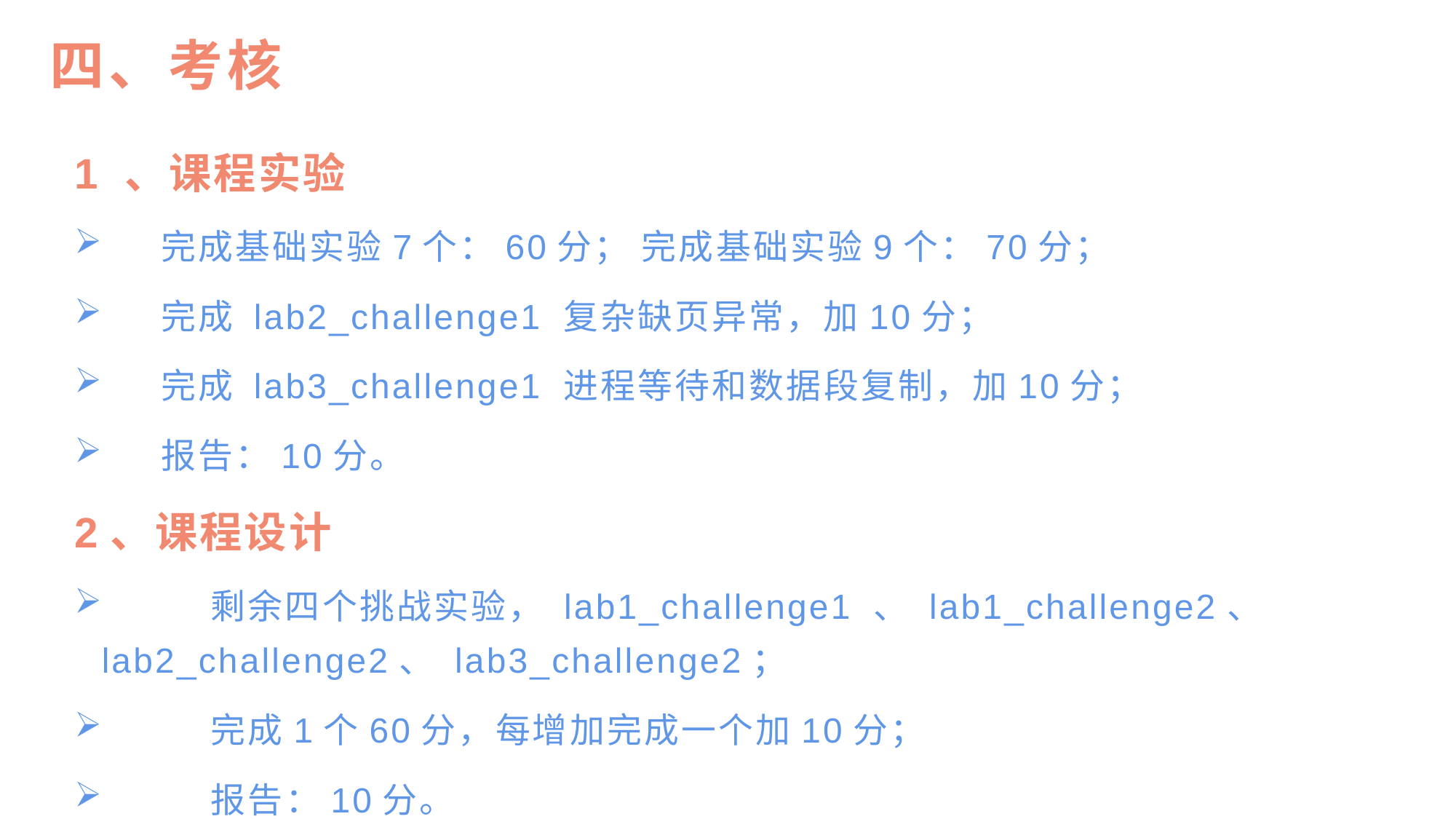

# 四、考核
1 、课程实验
     完成基础实验7个：60分； 完成基础实验9个：70分；
     完成 lab2_challenge1 复杂缺页异常，加10分；
     完成 lab3_challenge1 进程等待和数据段复制，加10分；
     报告：10分。
2、课程设计
	剩余四个挑战实验， lab1_challenge1 、 lab1_challenge2、 lab2_challenge2、 lab3_challenge2；
	完成1个60分，每增加完成一个加10分；
	报告：10分。